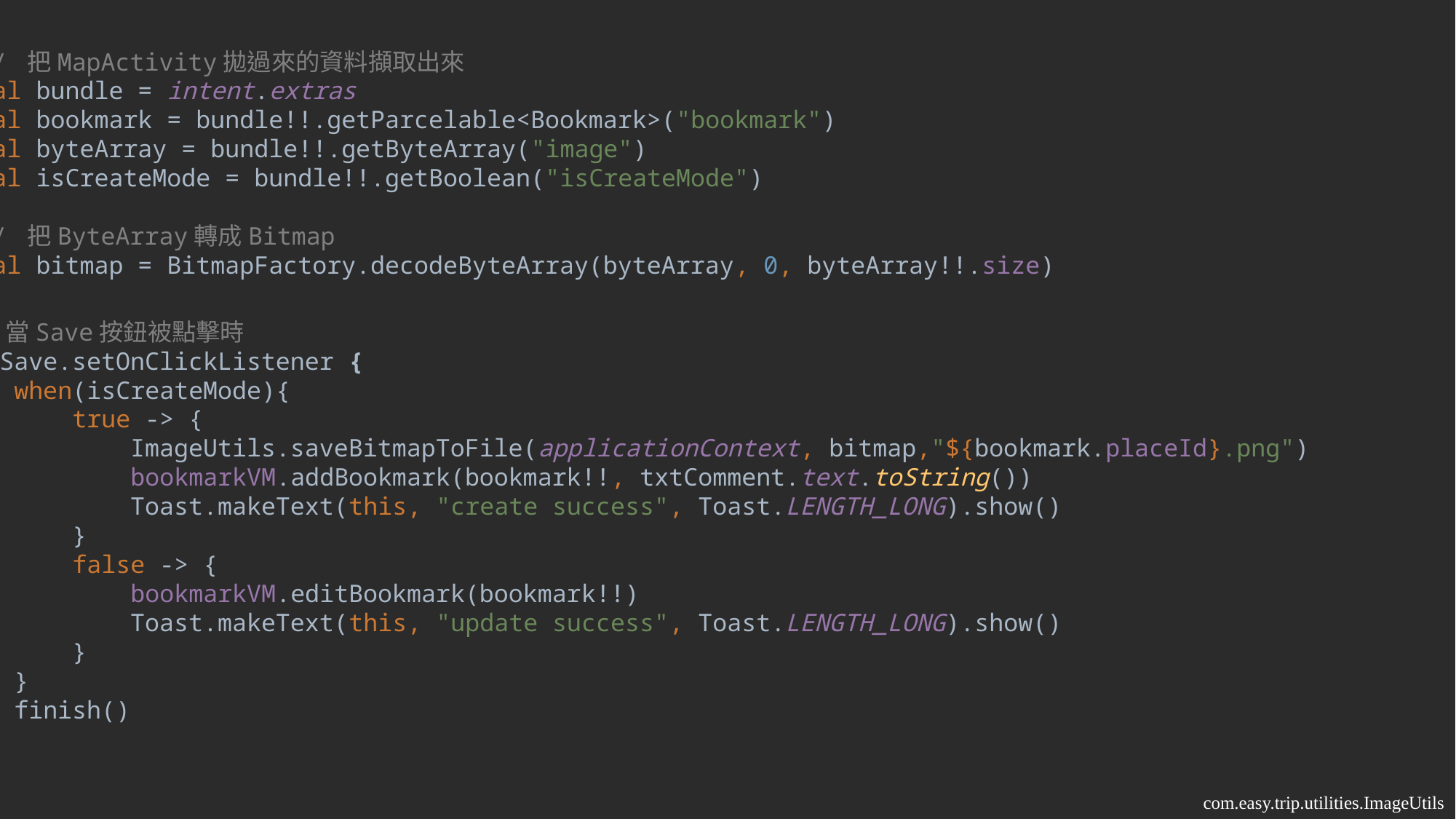

// 把MapActivity拋過來的資料擷取出來
val bundle = intent.extras
val bookmark = bundle!!.getParcelable<Bookmark>("bookmark")
val byteArray = bundle!!.getByteArray("image")
val isCreateMode = bundle!!.getBoolean("isCreateMode")
// 把ByteArray轉成Bitmap
val bitmap = BitmapFactory.decodeByteArray(byteArray, 0, byteArray!!.size)
// 當Save按鈕被點擊時
btnSave.setOnClickListener {
    when(isCreateMode){
        true -> {
            ImageUtils.saveBitmapToFile(applicationContext, bitmap,"${bookmark.placeId}.png")
            bookmarkVM.addBookmark(bookmark!!, txtComment.text.toString())
            Toast.makeText(this, "create success", Toast.LENGTH_LONG).show()
        }
        false -> {
            bookmarkVM.editBookmark(bookmark!!)
            Toast.makeText(this, "update success", Toast.LENGTH_LONG).show()
        }
    }
    finish()
}
com.easy.trip.utilities.ImageUtils